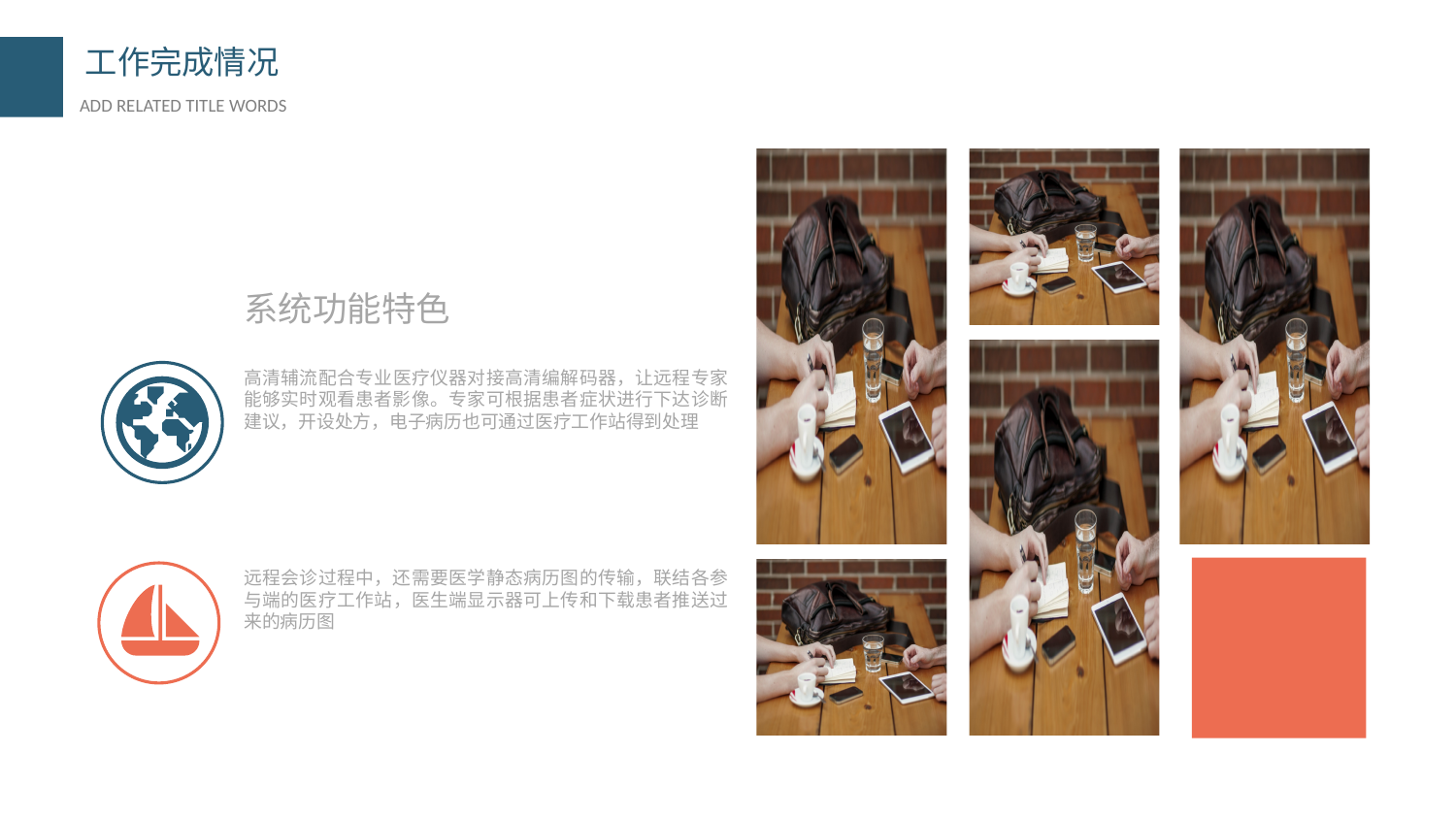

系统功能特色

高清辅流配合专业医疗仪器对接高清编解码器，让远程专家能够实时观看患者影像。专家可根据患者症状进行下达诊断建议，开设处方，电子病历也可通过医疗工作站得到处理

远程会诊过程中，还需要医学静态病历图的传输，联结各参与端的医疗工作站，医生端显示器可上传和下载患者推送过来的病历图